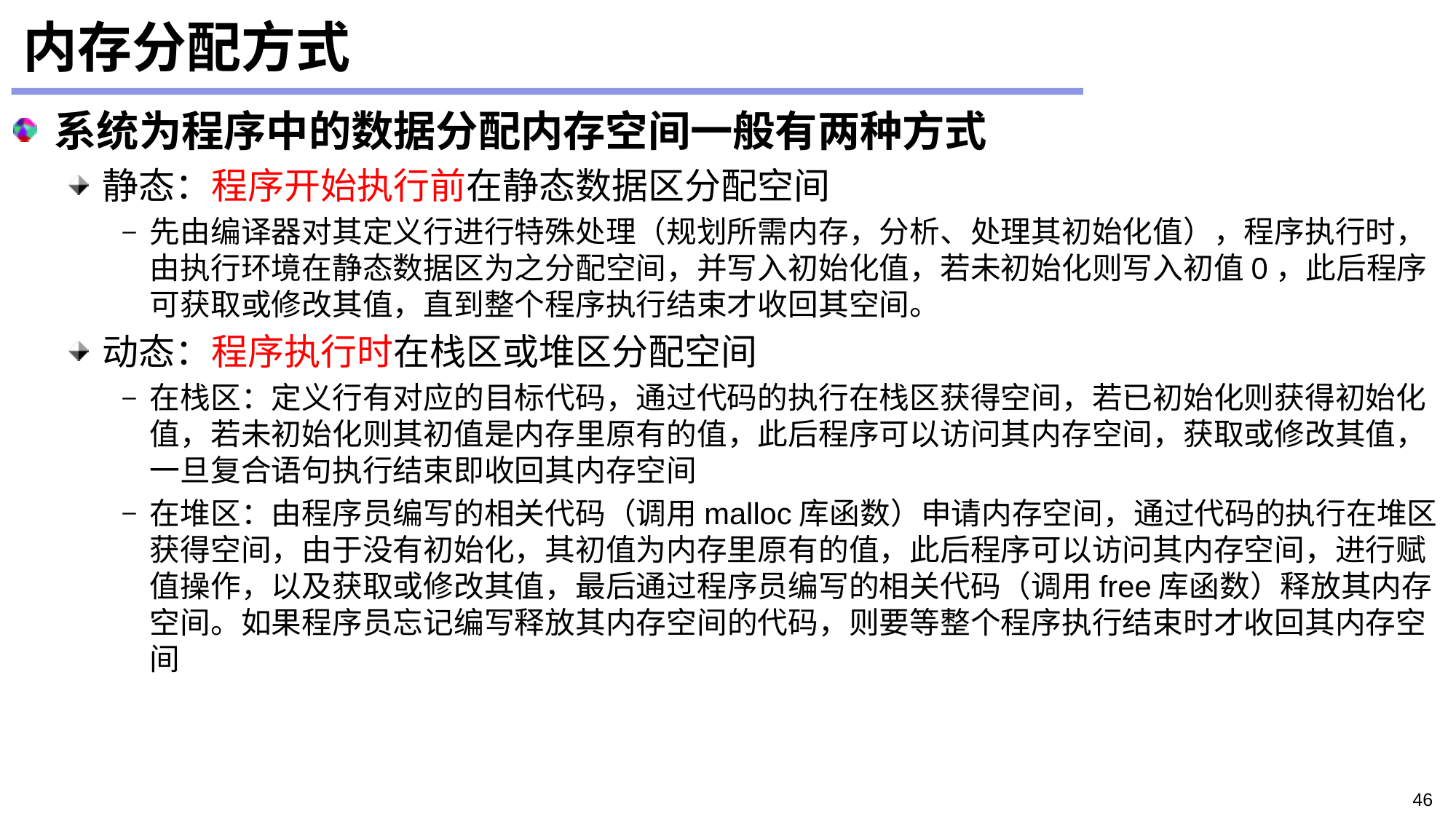

# 内存分配方式
系统为程序中的数据分配内存空间一般有两种方式
静态：程序开始执行前在静态数据区分配空间
先由编译器对其定义行进行特殊处理（规划所需内存，分析、处理其初始化值），程序执行时，由执行环境在静态数据区为之分配空间，并写入初始化值，若未初始化则写入初值0，此后程序可获取或修改其值，直到整个程序执行结束才收回其空间。
动态：程序执行时在栈区或堆区分配空间
在栈区：定义行有对应的目标代码，通过代码的执行在栈区获得空间，若已初始化则获得初始化值，若未初始化则其初值是内存里原有的值，此后程序可以访问其内存空间，获取或修改其值，一旦复合语句执行结束即收回其内存空间
在堆区：由程序员编写的相关代码（调用malloc库函数）申请内存空间，通过代码的执行在堆区获得空间，由于没有初始化，其初值为内存里原有的值，此后程序可以访问其内存空间，进行赋值操作，以及获取或修改其值，最后通过程序员编写的相关代码（调用free库函数）释放其内存空间。如果程序员忘记编写释放其内存空间的代码，则要等整个程序执行结束时才收回其内存空间
46